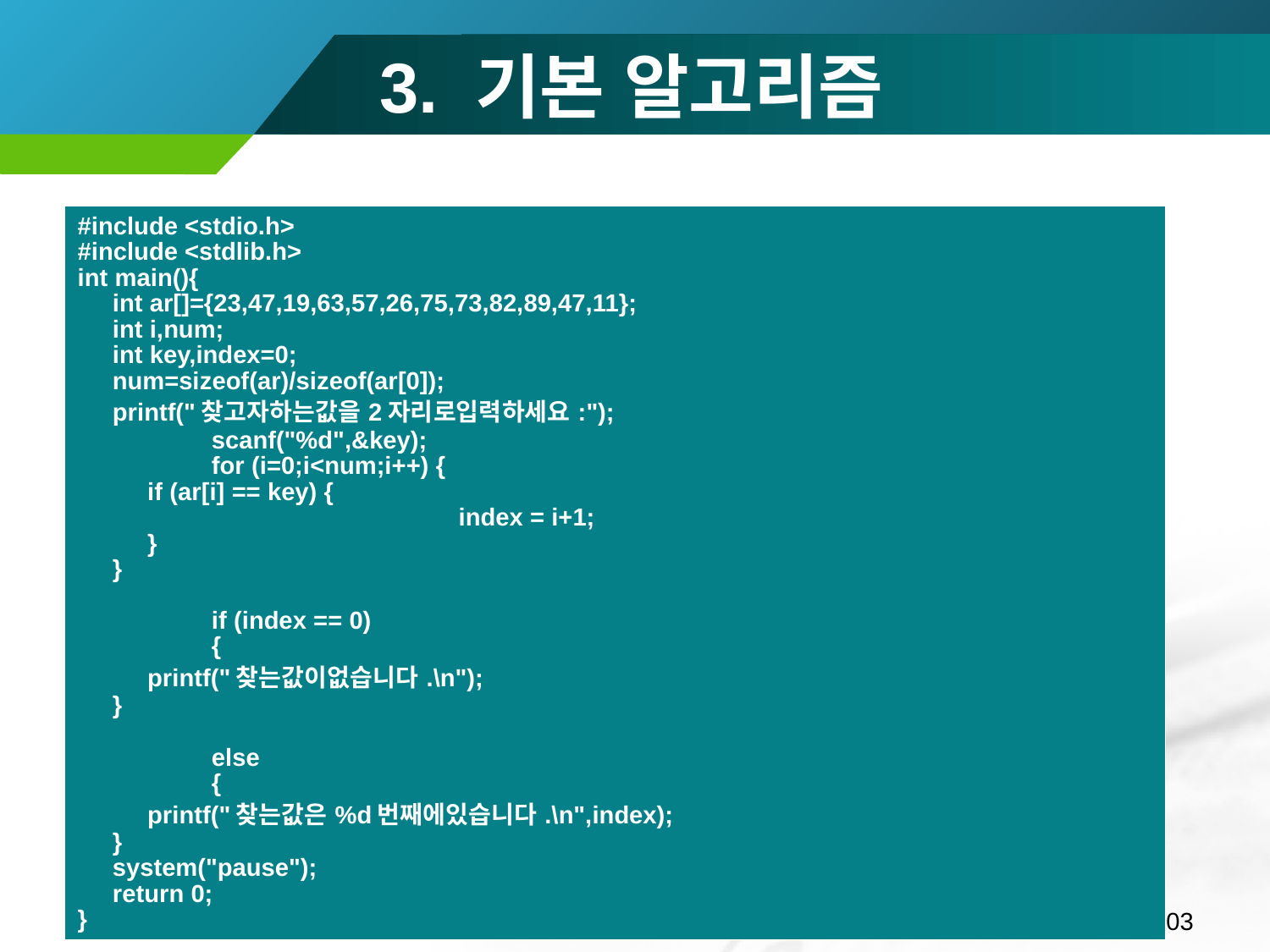

# 3. 기본 알고리즘
| #include <stdio.h> #include <stdlib.h> int main(){ int ar[]={23,47,19,63,57,26,75,73,82,89,47,11}; int i,num; int key,index=0; num=sizeof(ar)/sizeof(ar[0]); printf("찾고자하는값을2자리로입력하세요:"); scanf("%d",&key); for (i=0;i<num;i++) { if (ar[i] == key) { index = i+1; } } if (index == 0) { printf("찾는값이없습니다.\n"); } else { printf("찾는값은%d번째에있습니다.\n",index); } system("pause"); return 0; } |
| --- |
103